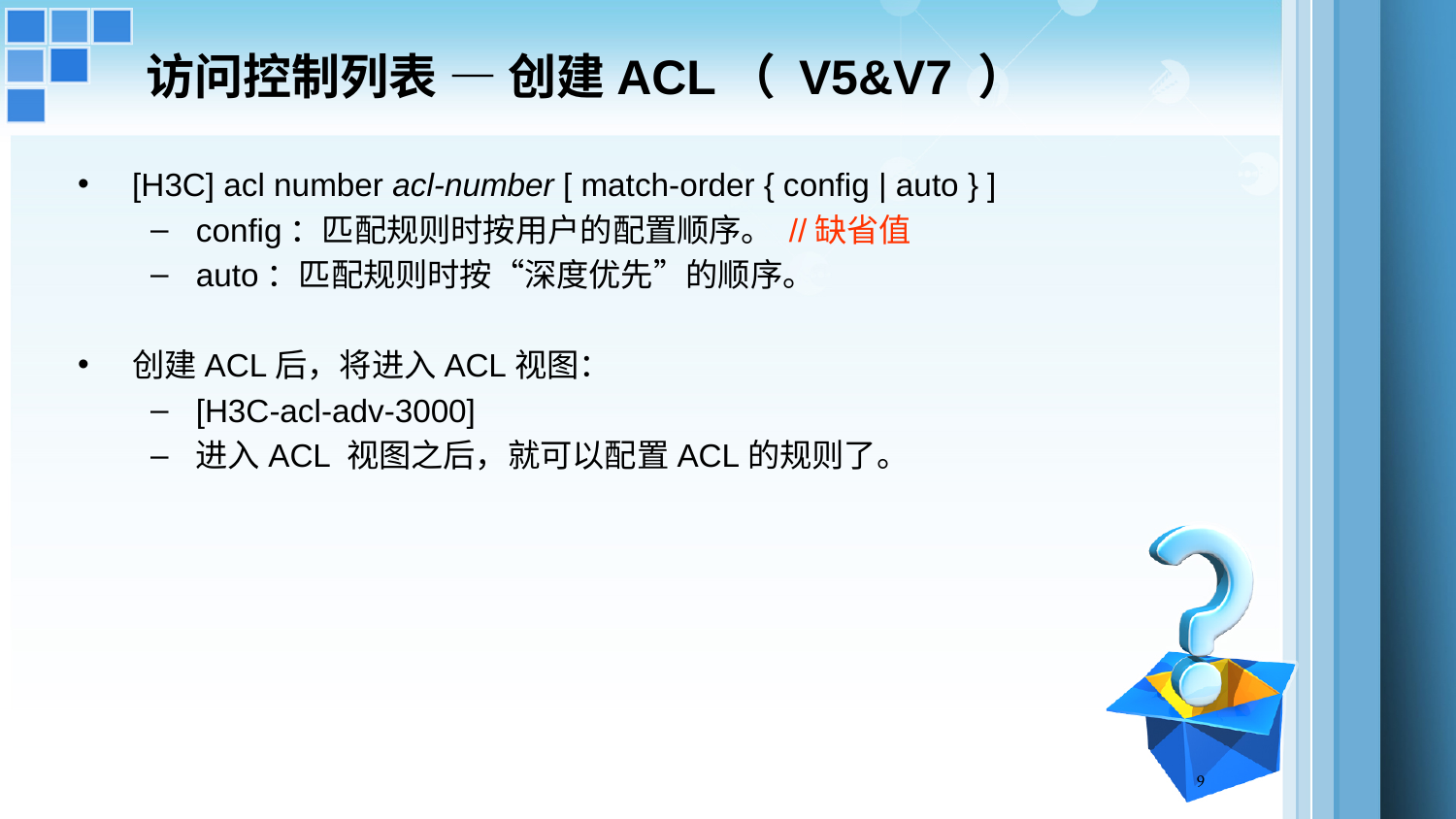

访问控制列表 — 创建ACL（ V5&V7 ）
[H3C] acl number acl-number [ match-order { config | auto } ]
config：匹配规则时按用户的配置顺序。 //缺省值
auto：匹配规则时按“深度优先”的顺序。

创建ACL后，将进入ACL视图：
[H3C-acl-adv-3000]
进入ACL 视图之后，就可以配置ACL的规则了。
9